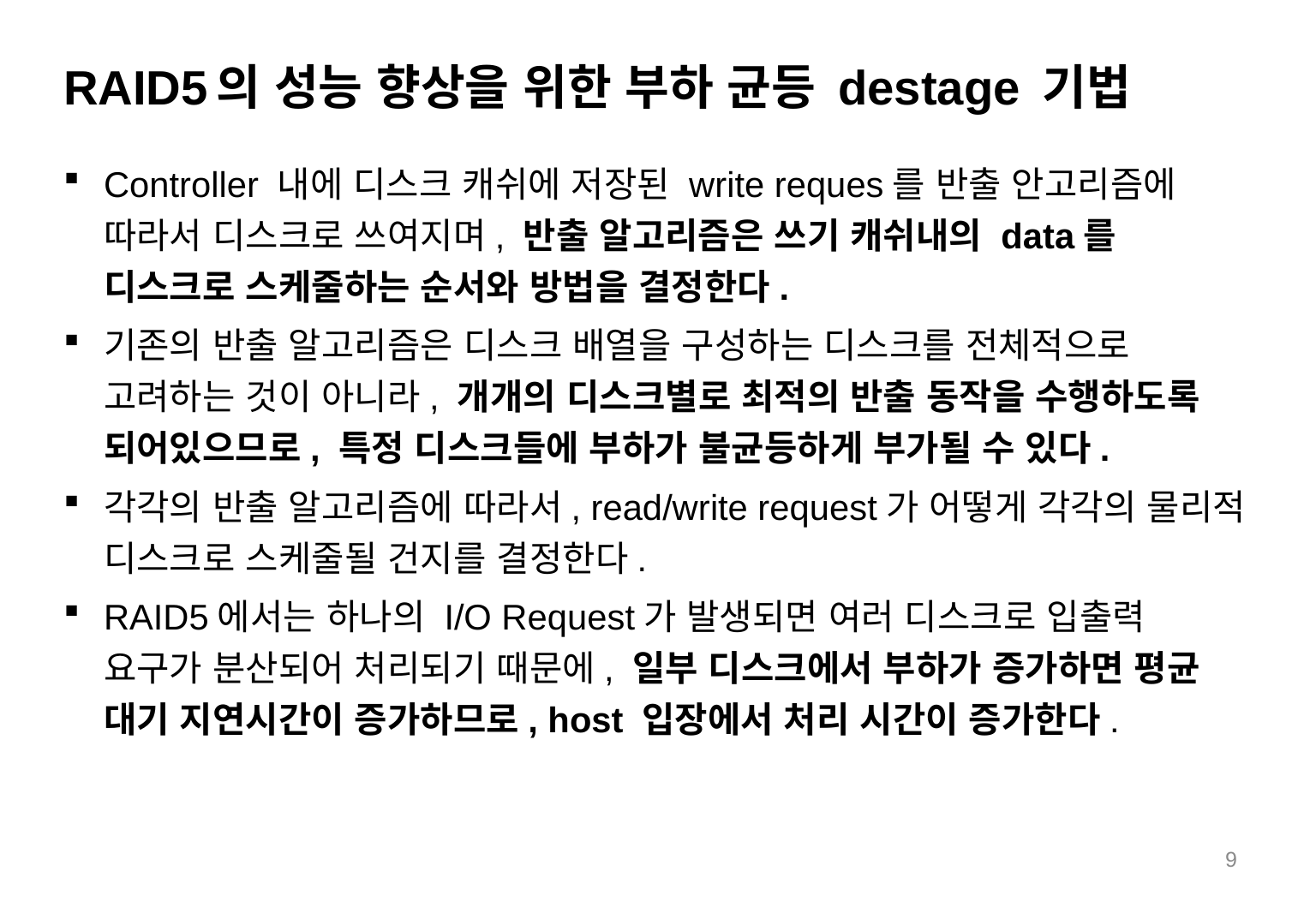

# RAID5의 성능 향상을 위한 부하 균등 destage 기법
Controller 내에 디스크 캐쉬에 저장된 write reques를 반출 안고리즘에 따라서 디스크로 쓰여지며, 반출 알고리즘은 쓰기 캐쉬내의 data를 디스크로 스케줄하는 순서와 방법을 결정한다.
기존의 반출 알고리즘은 디스크 배열을 구성하는 디스크를 전체적으로 고려하는 것이 아니라, 개개의 디스크별로 최적의 반출 동작을 수행하도록 되어있으므로, 특정 디스크들에 부하가 불균등하게 부가될 수 있다.
각각의 반출 알고리즘에 따라서, read/write request가 어떻게 각각의 물리적 디스크로 스케줄될 건지를 결정한다.
RAID5에서는 하나의 I/O Request가 발생되면 여러 디스크로 입출력 요구가 분산되어 처리되기 때문에, 일부 디스크에서 부하가 증가하면 평균 대기 지연시간이 증가하므로, host 입장에서 처리 시간이 증가한다.

9